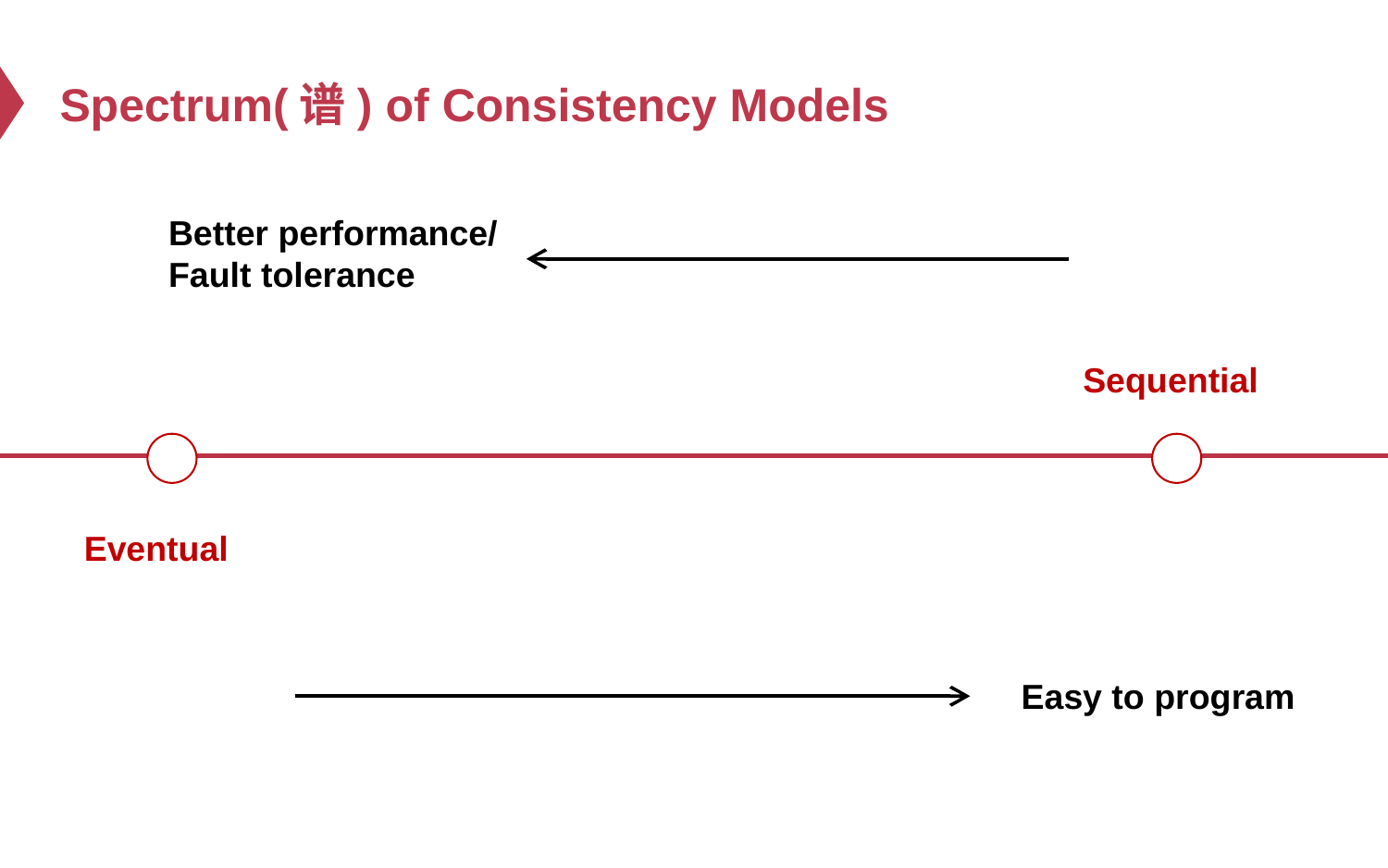

# Spectrum(谱) of Consistency Models
Better performance/
Fault tolerance
Sequential

Eventual
Easy to program
19